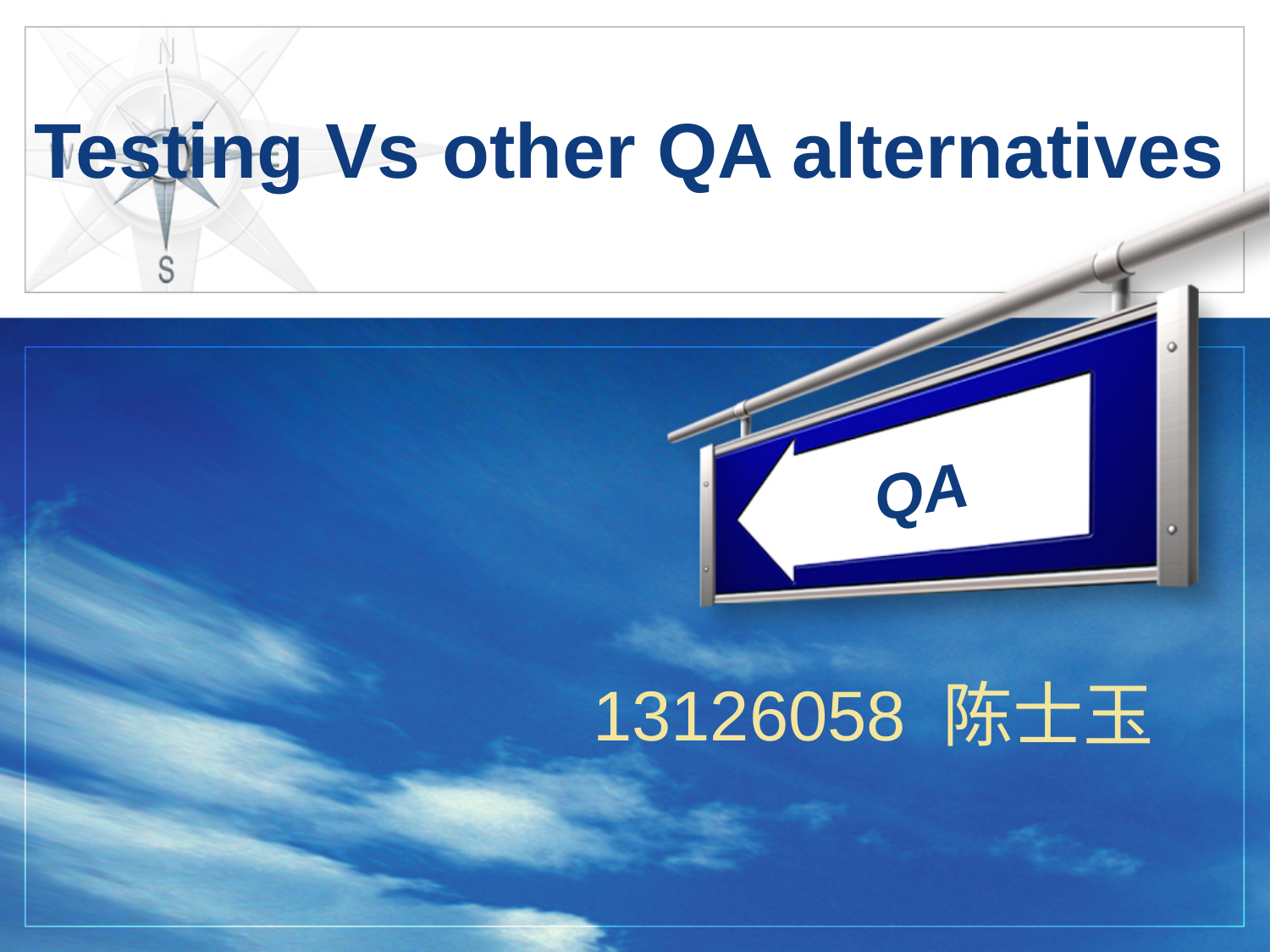

# Testing Vs other QA alternatives
13126058 陈士玉